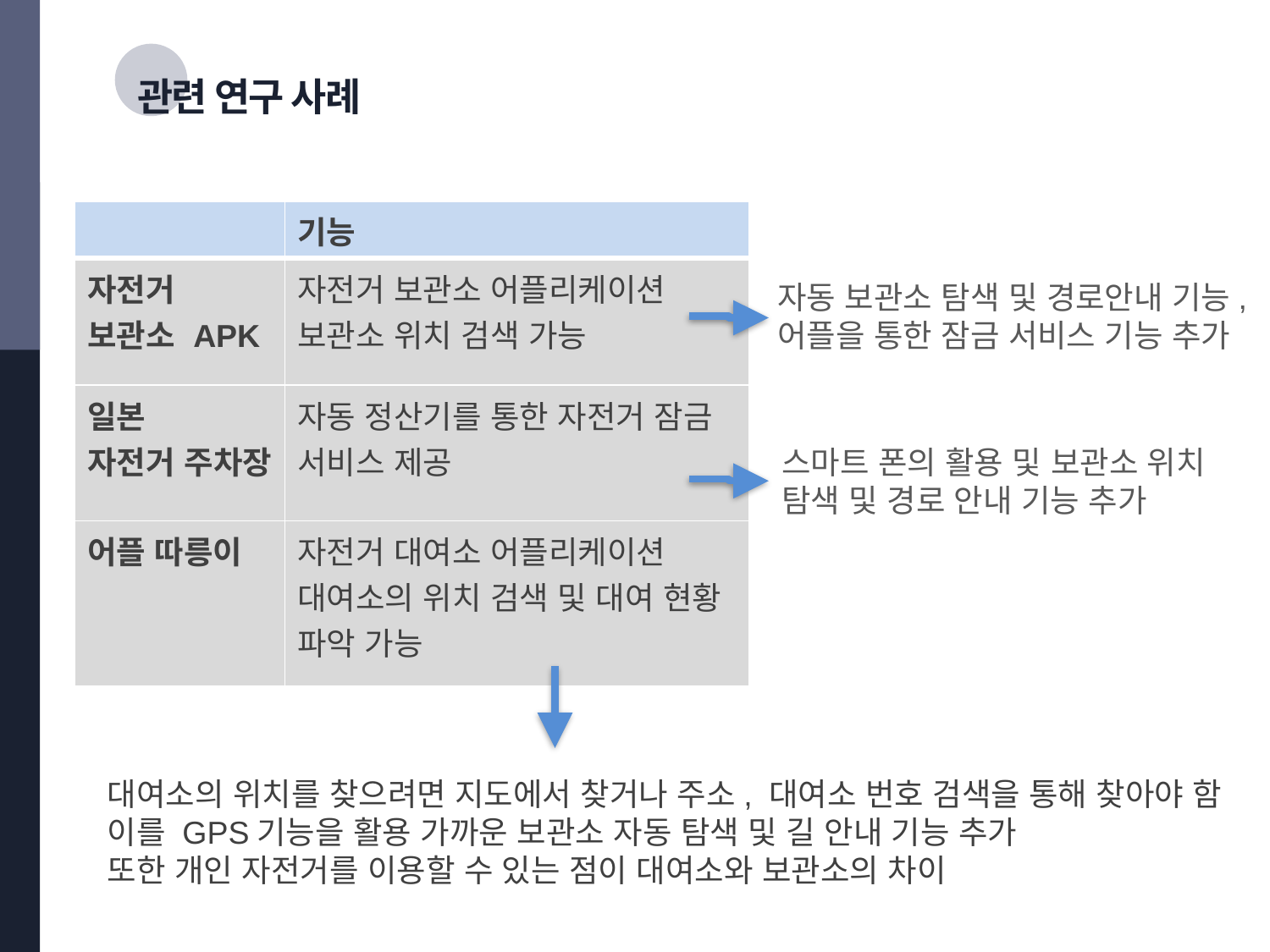

관련 연구 사례

|  | 기능 |
| --- | --- |
| 자전거 보관소 APK | 자전거 보관소 어플리케이션 보관소 위치 검색 가능 |
| 일본 자전거 주차장 | 자동 정산기를 통한 자전거 잠금 서비스 제공 |
| 어플 따릉이 | 자전거 대여소 어플리케이션 대여소의 위치 검색 및 대여 현황 파악 가능 |
자동 보관소 탐색 및 경로안내 기능,
어플을 통한 잠금 서비스 기능 추가
스마트 폰의 활용 및 보관소 위치 탐색 및 경로 안내 기능 추가

대여소의 위치를 찾으려면 지도에서 찾거나 주소, 대여소 번호 검색을 통해 찾아야 함
이를 GPS기능을 활용 가까운 보관소 자동 탐색 및 길 안내 기능 추가
또한 개인 자전거를 이용할 수 있는 점이 대여소와 보관소의 차이